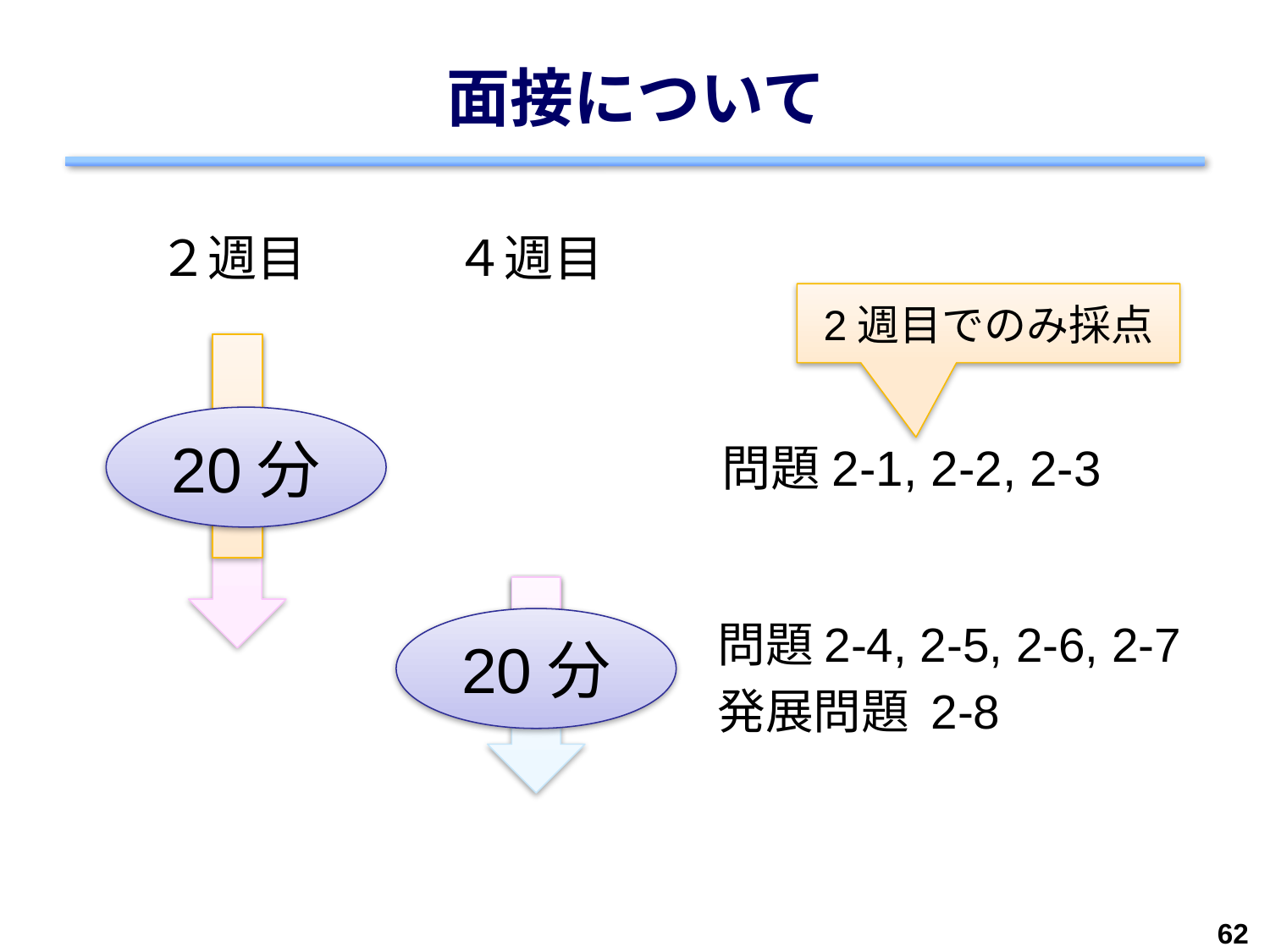

# 面接について
２週目
４週目
2週目でのみ採点

20分
問題2-1, 2-2, 2-3

問題2-4, 2-5, 2-6, 2-7
発展問題 2-8
20分
62